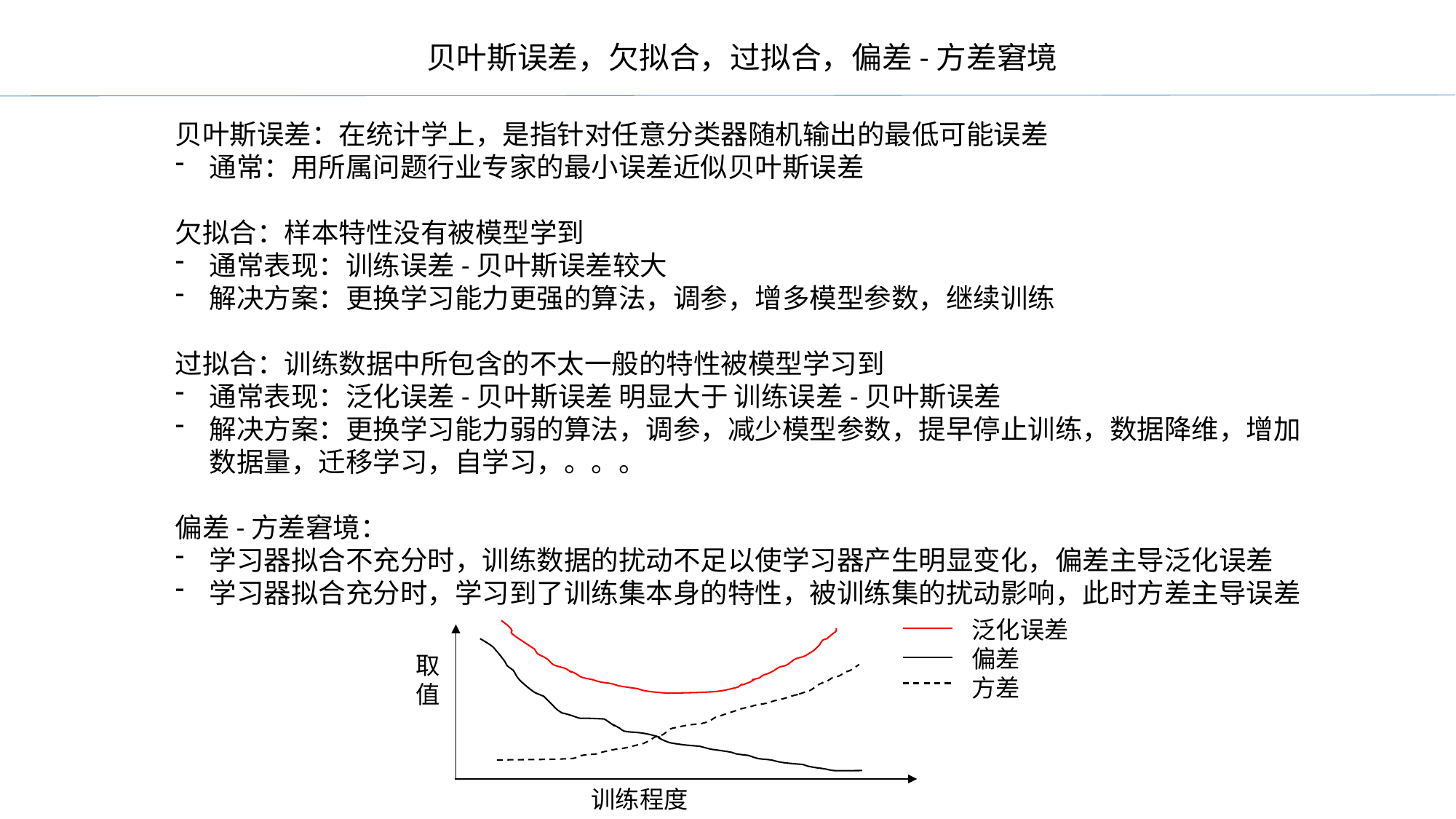

贝叶斯误差，欠拟合，过拟合，偏差-方差窘境
贝叶斯误差：在统计学上，是指针对任意分类器随机输出的最低可能误差
通常：用所属问题行业专家的最小误差近似贝叶斯误差

欠拟合：样本特性没有被模型学到
通常表现：训练误差-贝叶斯误差较大
解决方案：更换学习能力更强的算法，调参，增多模型参数，继续训练

过拟合：训练数据中所包含的不太一般的特性被模型学习到
通常表现：泛化误差-贝叶斯误差 明显大于 训练误差-贝叶斯误差
解决方案：更换学习能力弱的算法，调参，减少模型参数，提早停止训练，数据降维，增加数据量，迁移学习，自学习，。。。

偏差-方差窘境：
学习器拟合不充分时，训练数据的扰动不足以使学习器产生明显变化，偏差主导泛化误差
学习器拟合充分时，学习到了训练集本身的特性，被训练集的扰动影响，此时方差主导误差
泛化误差
偏差
方差

取值

训练程度